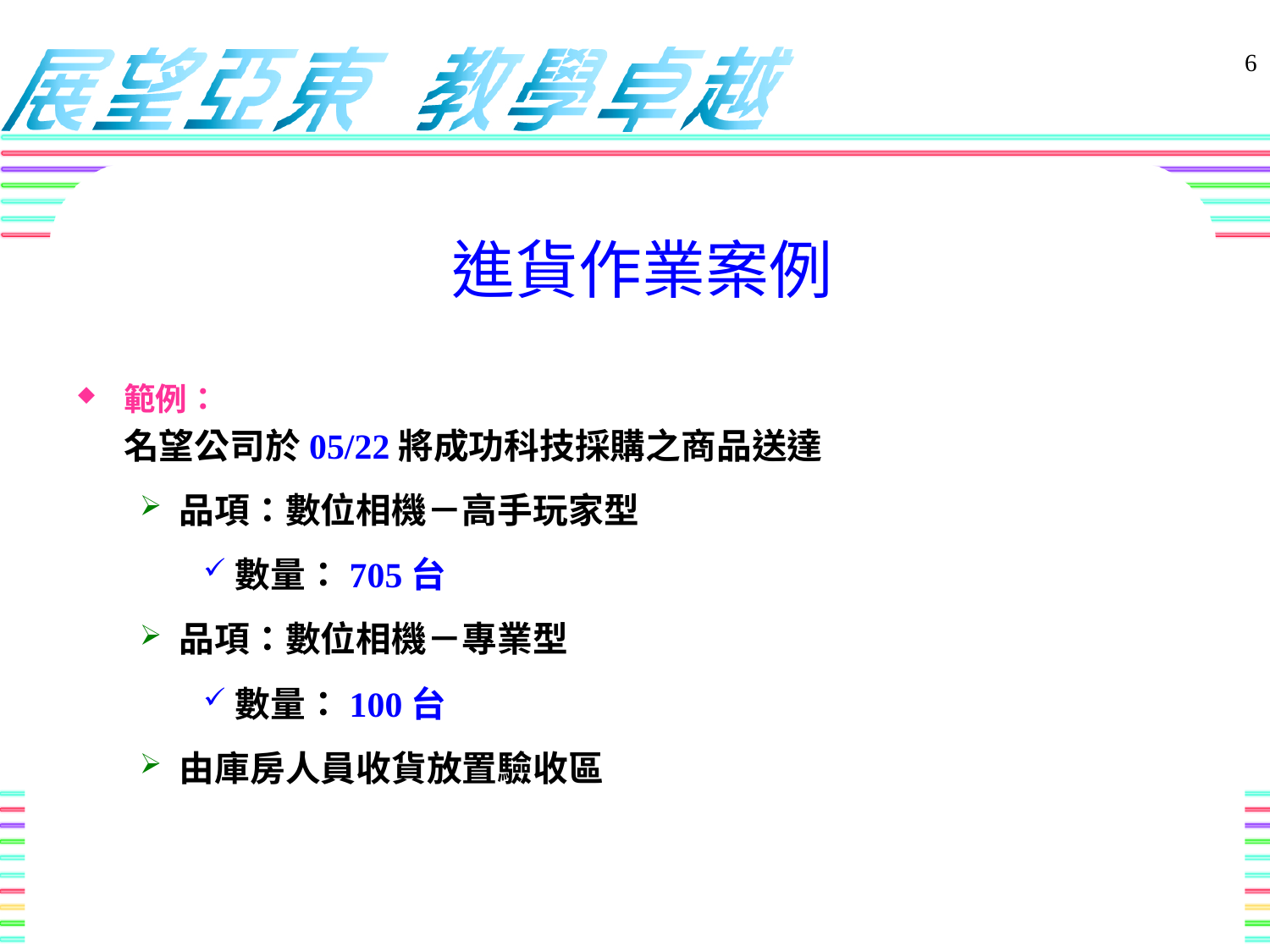

6
進貨作業案例

範例：
名望公司於05/22將成功科技採購之商品送達
品項：數位相機－高手玩家型
數量：705台
品項：數位相機－專業型
數量：100台
由庫房人員收貨放置驗收區